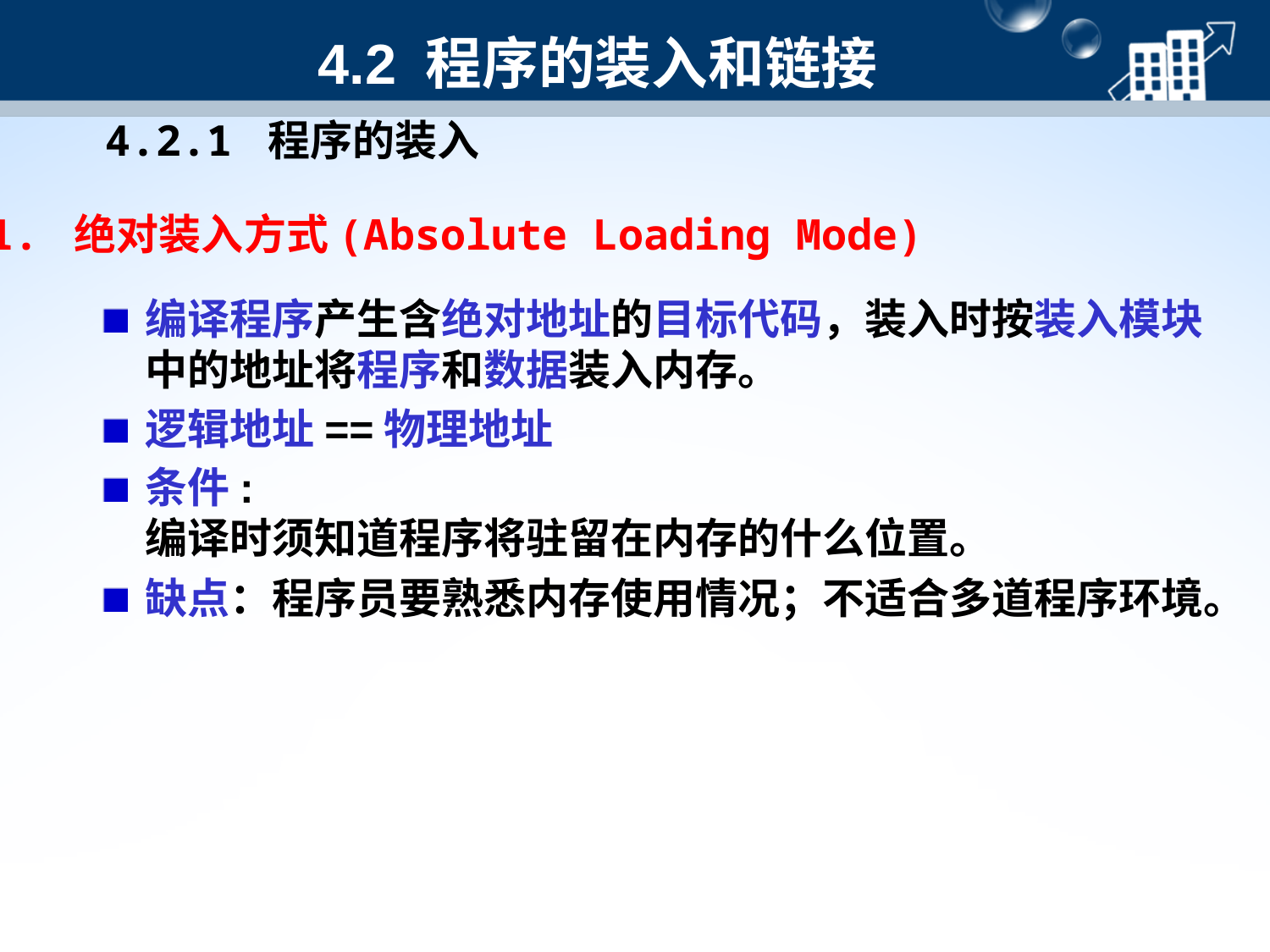

# 4.2 程序的装入和链接
4.2.1 程序的装入
1. 绝对装入方式(Absolute Loading Mode)
编译程序产生含绝对地址的目标代码，装入时按装入模块中的地址将程序和数据装入内存。
逻辑地址==物理地址
条件:
编译时须知道程序将驻留在内存的什么位置。
缺点：程序员要熟悉内存使用情况；不适合多道程序环境。